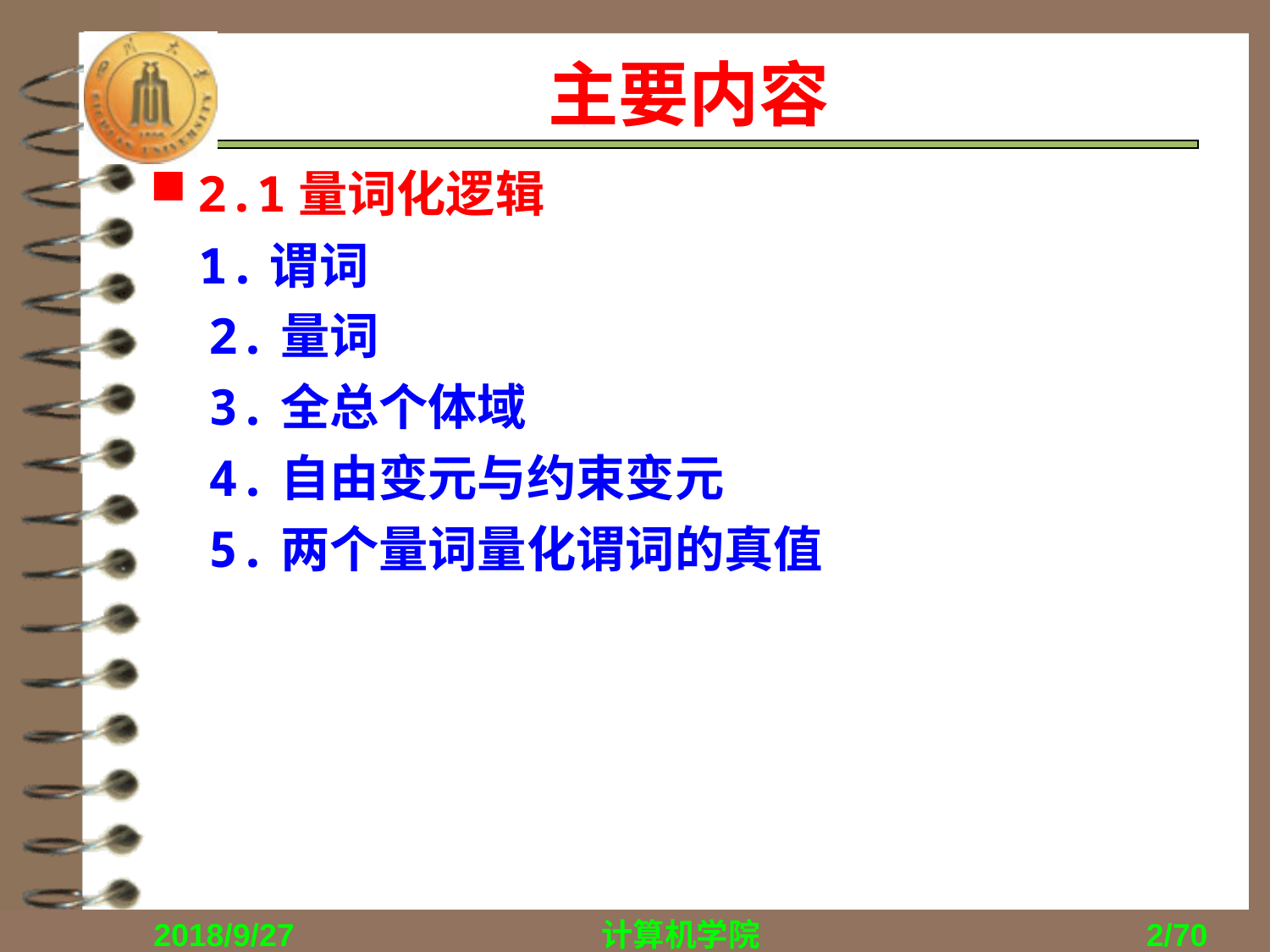

# 主要内容
2.1量词化逻辑
    1.谓词
  2.量词
  3.全总个体域
  4.自由变元与约束变元
  5.两个量词量化谓词的真值

2018/9/27
计算机学院
2/70